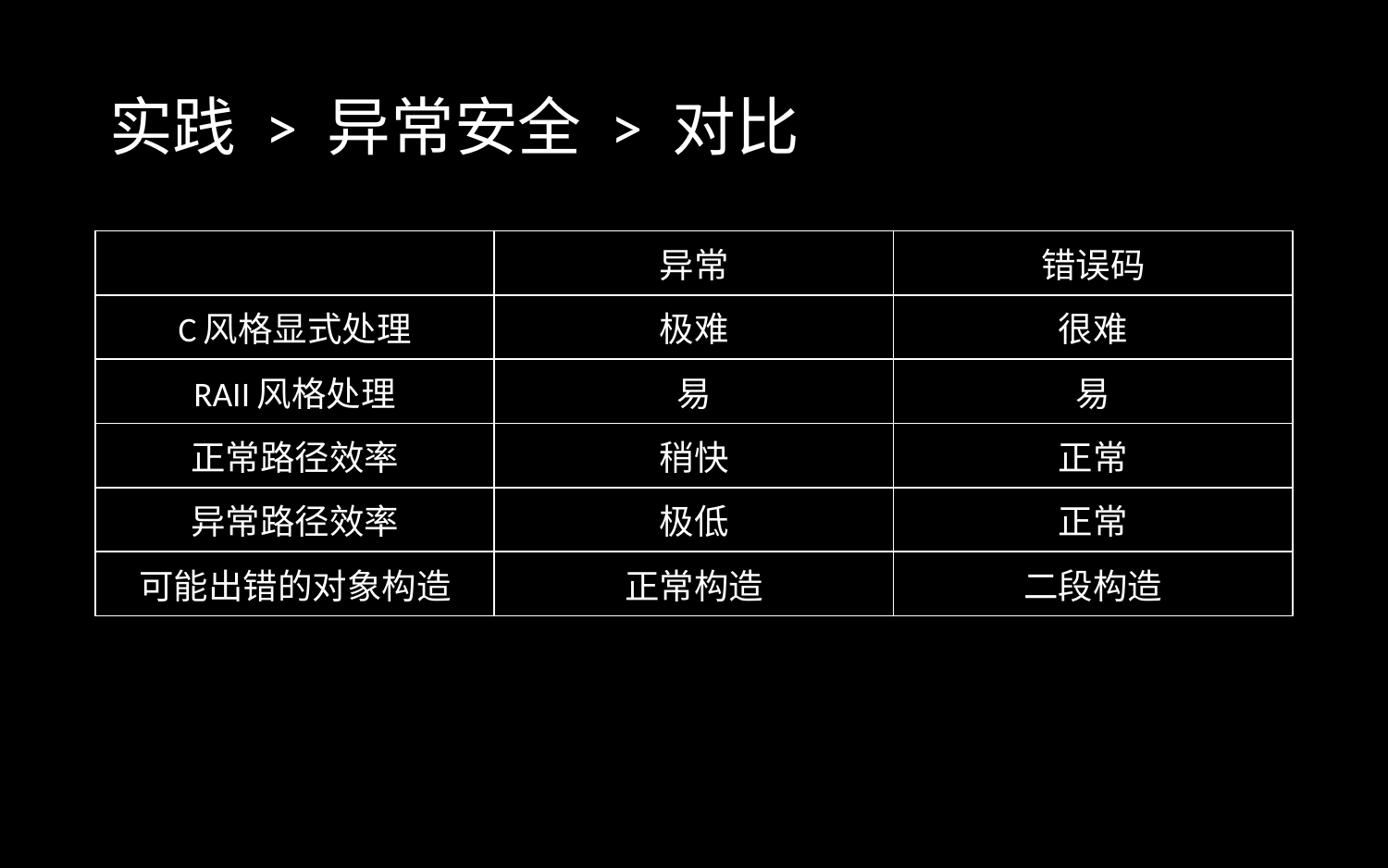

# 实践 > 异常安全 > 对比
|  | 异常 | 错误码 |
| --- | --- | --- |
| C风格显式处理 | 极难 | 很难 |
| RAII风格处理 | 易 | 易 |
| 正常路径效率 | 稍快 | 正常 |
| 异常路径效率 | 极低 | 正常 |
| 可能出错的对象构造 | 正常构造 | 二段构造 |